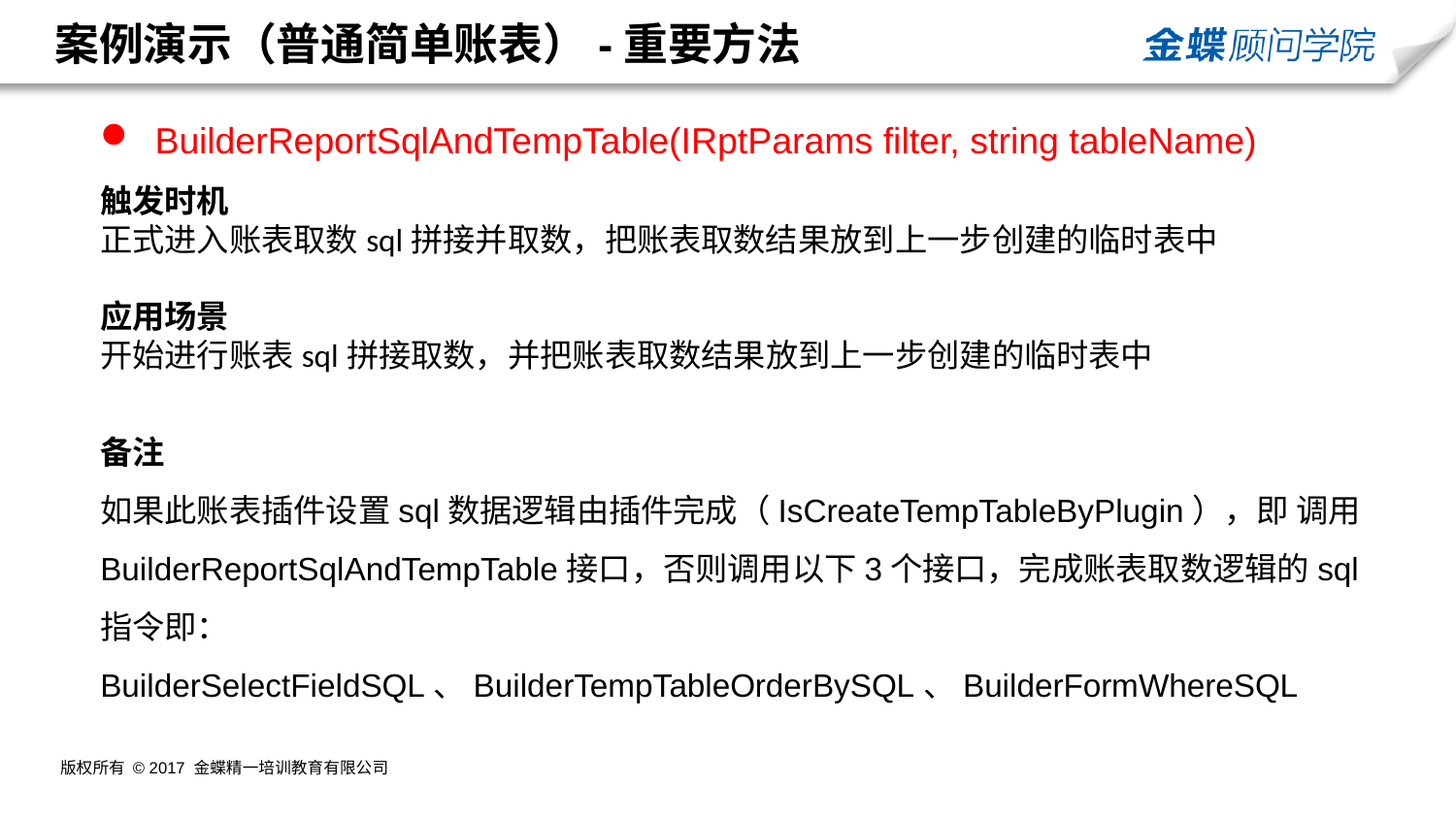

# 案例演示（普通简单账表）-重要方法
BuilderReportSqlAndTempTable(IRptParams filter, string tableName)
触发时机
正式进入账表取数sql拼接并取数，把账表取数结果放到上一步创建的临时表中

应用场景
开始进行账表sql拼接取数，并把账表取数结果放到上一步创建的临时表中

备注
如果此账表插件设置sql数据逻辑由插件完成（IsCreateTempTableByPlugin），即 调用BuilderReportSqlAndTempTable接口，否则调用以下3个接口，完成账表取数逻辑的sql指令即：BuilderSelectFieldSQL、BuilderTempTableOrderBySQL、BuilderFormWhereSQL